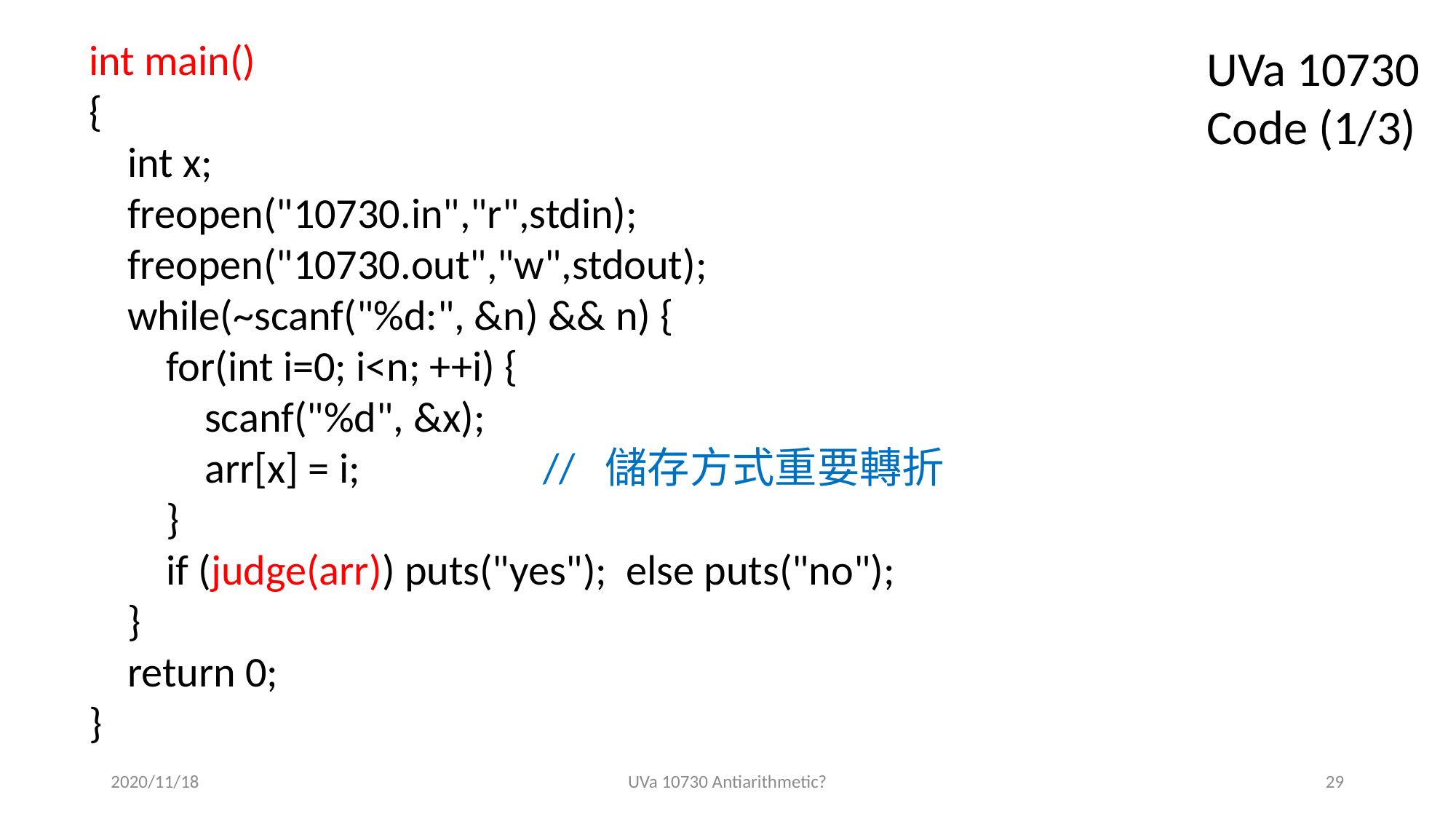

int main()
{
    int x;
    freopen("10730.in","r",stdin);
    freopen("10730.out","w",stdout);
    while(~scanf("%d:", &n) && n) {
        for(int i=0; i<n; ++i) {
            scanf("%d", &x);
            arr[x] = i;                   //  儲存方式重要轉折
        }
        if (judge(arr)) puts("yes");  else puts("no");
    }
    return 0;
}
UVa 10730 Code (1/3)
2020/11/18
UVa 10730 Antiarithmetic?
29